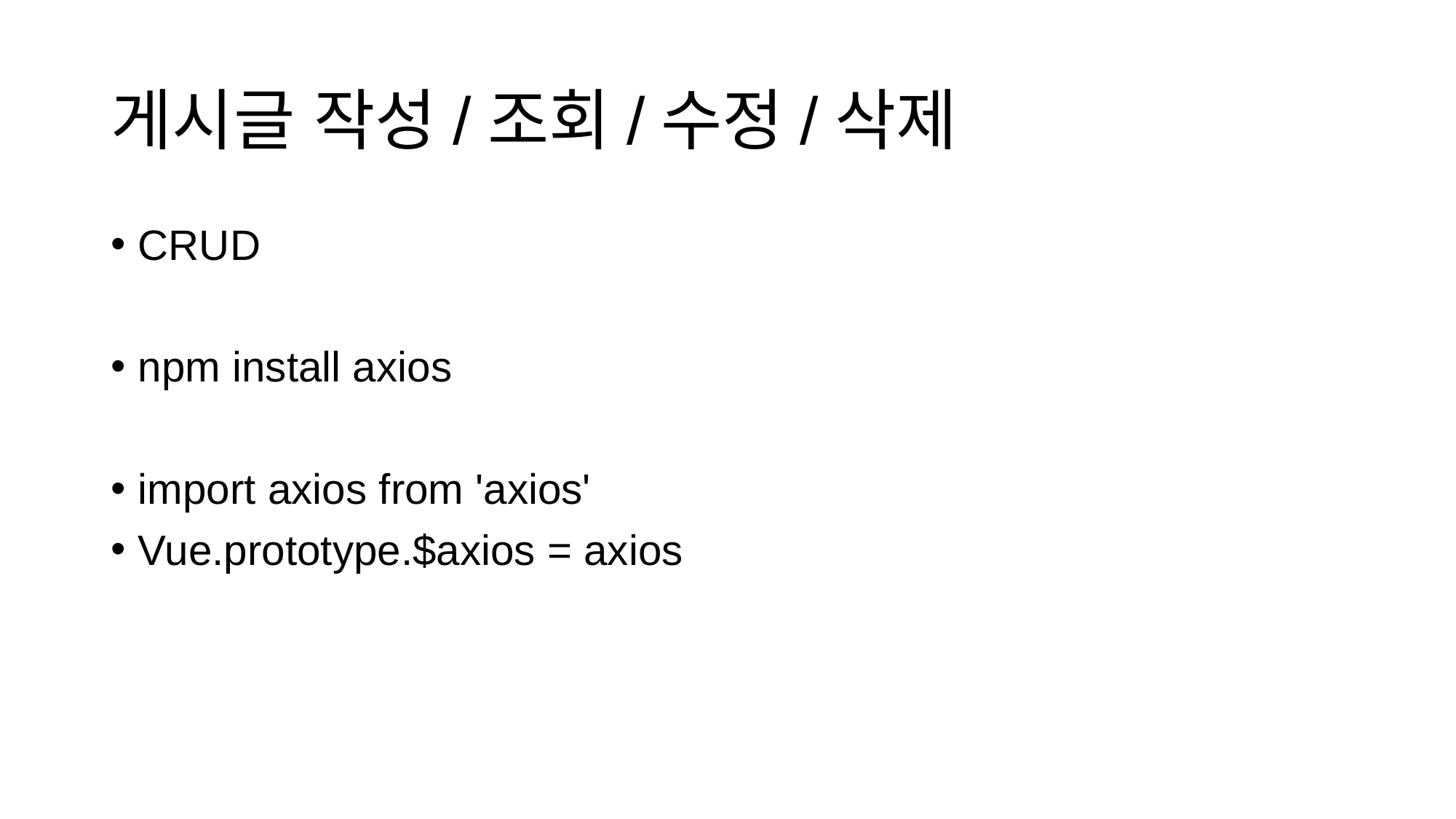

# 게시글 작성/조회/수정/삭제
CRUD

npm install axios

import axios from 'axios'
Vue.prototype.$axios = axios